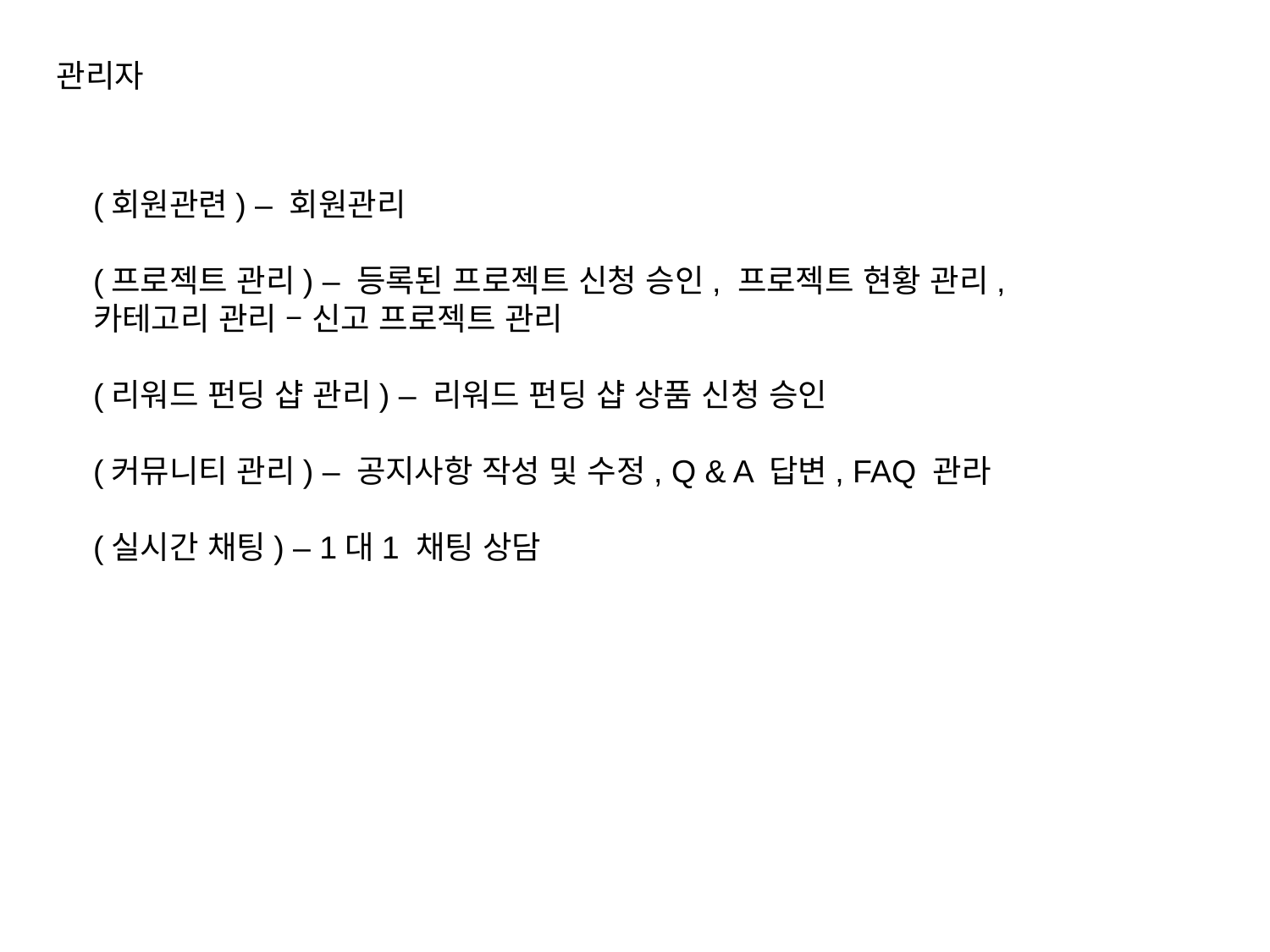

관리자
(회원관련) – 회원관리

(프로젝트 관리) – 등록된 프로젝트 신청 승인, 프로젝트 현황 관리,
카테고리 관리 – 신고 프로젝트 관리

(리워드 펀딩 샵 관리) – 리워드 펀딩 샵 상품 신청 승인

(커뮤니티 관리) – 공지사항 작성 및 수정, Q & A 답변, FAQ 관라

(실시간 채팅) – 1대1 채팅 상담